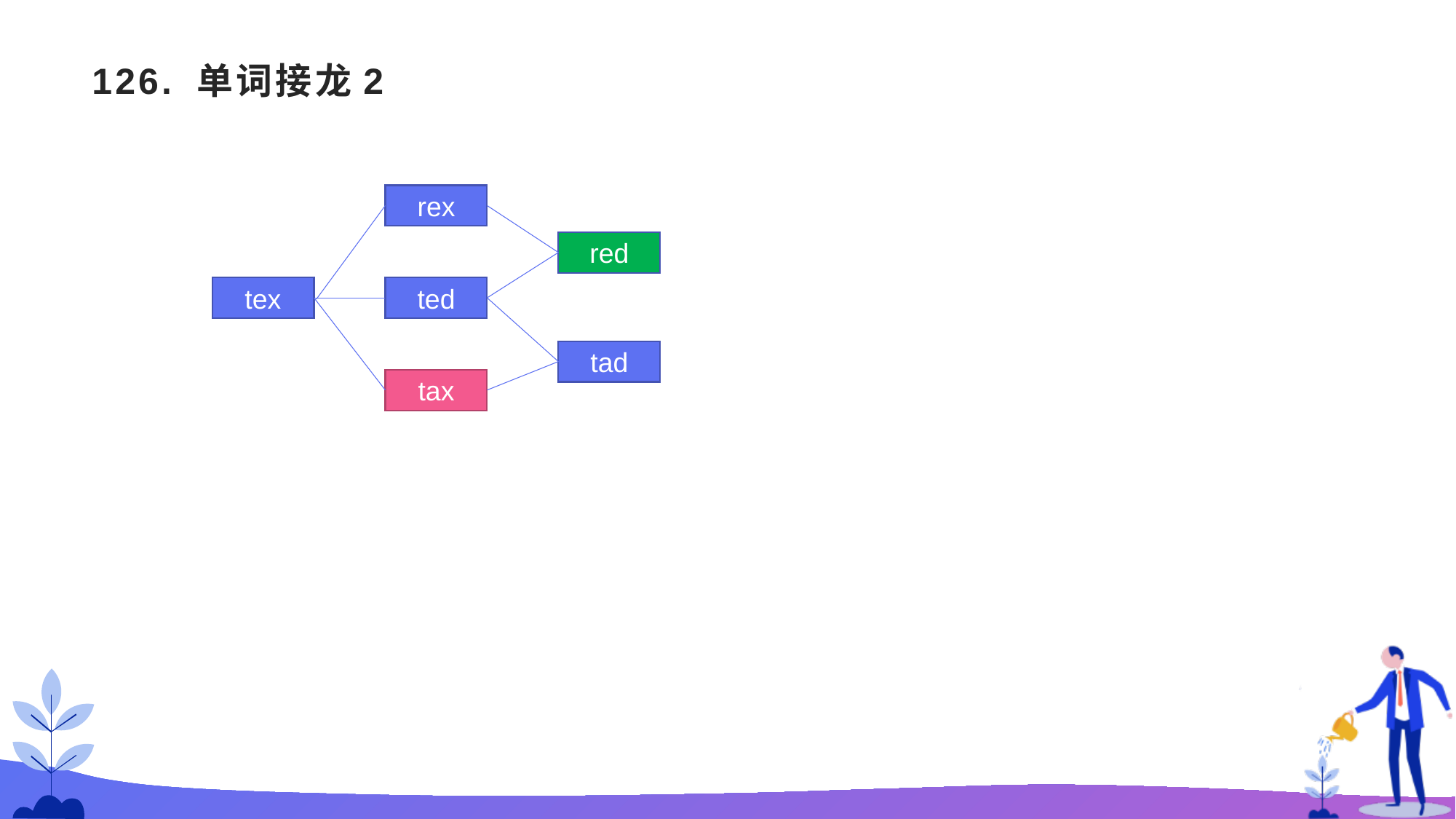

# 126. 单词接龙2
rex
red
tex
ted
tad
tax